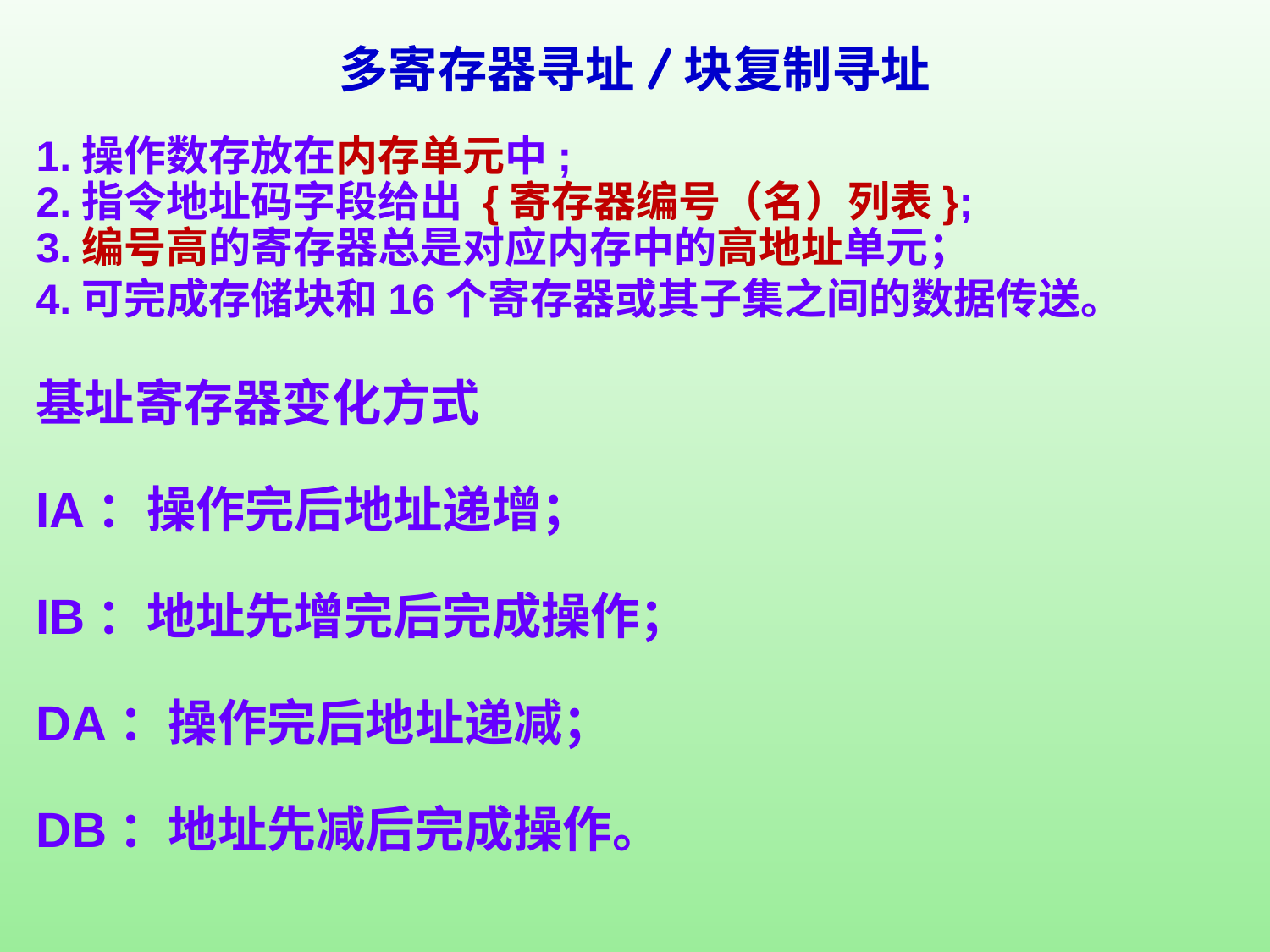

# 多寄存器寻址/块复制寻址
1.操作数存放在内存单元中;
2.指令地址码字段给出 {寄存器编号（名）列表};
3.编号高的寄存器总是对应内存中的高地址单元；
4.可完成存储块和16个寄存器或其子集之间的数据传送。

基址寄存器变化方式

IA：操作完后地址递增；

IB：地址先增完后完成操作；

DA：操作完后地址递减；

DB：地址先减后完成操作。